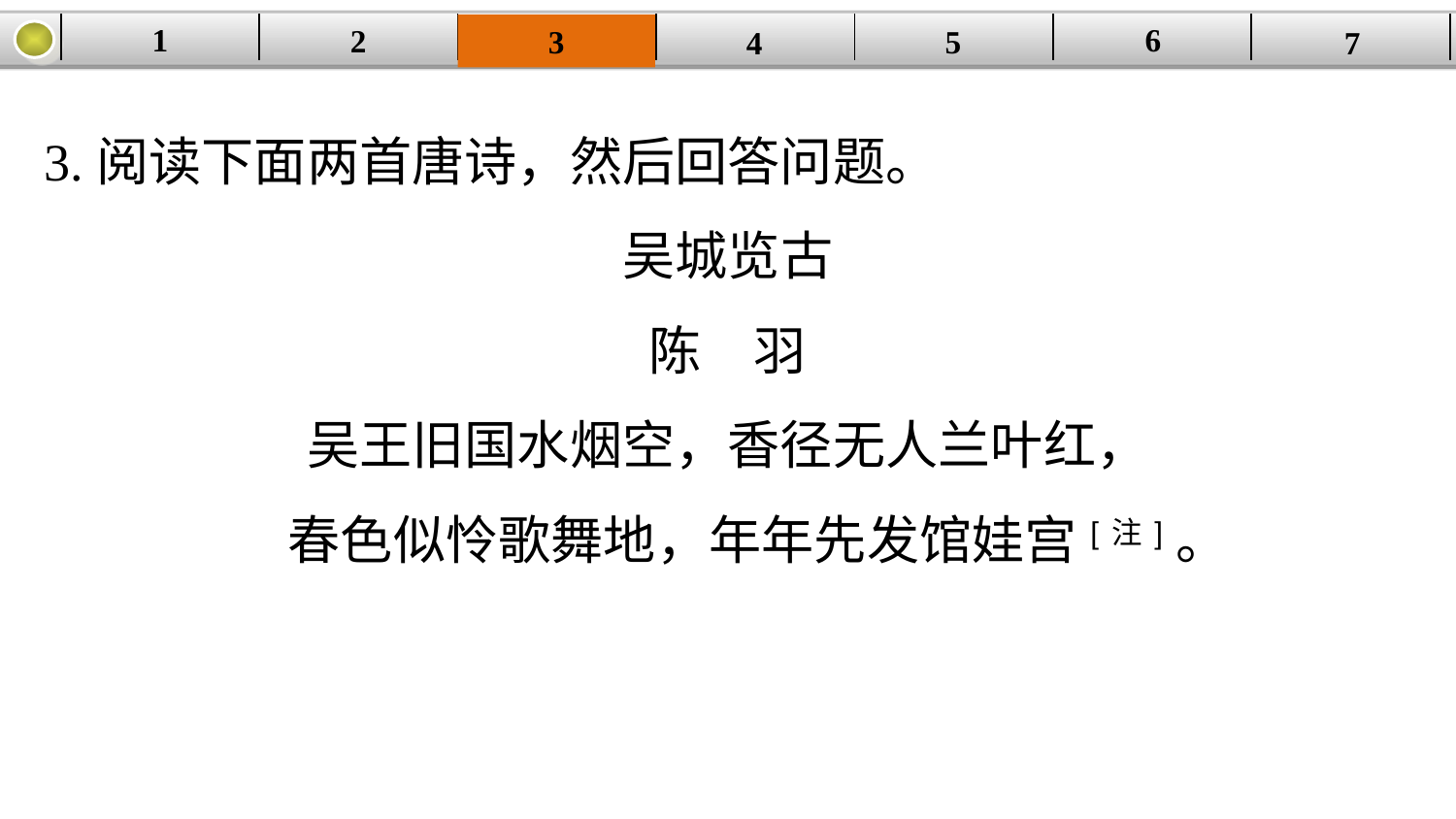

1
6
2
|  |  |  |  |  |  |  |
| --- | --- | --- | --- | --- | --- | --- |
3
5
7
4

3.阅读下面两首唐诗，然后回答问题。
吴城览古
陈　羽
吴王旧国水烟空，香径无人兰叶红，
    春色似怜歌舞地，年年先发馆娃宫[注]。